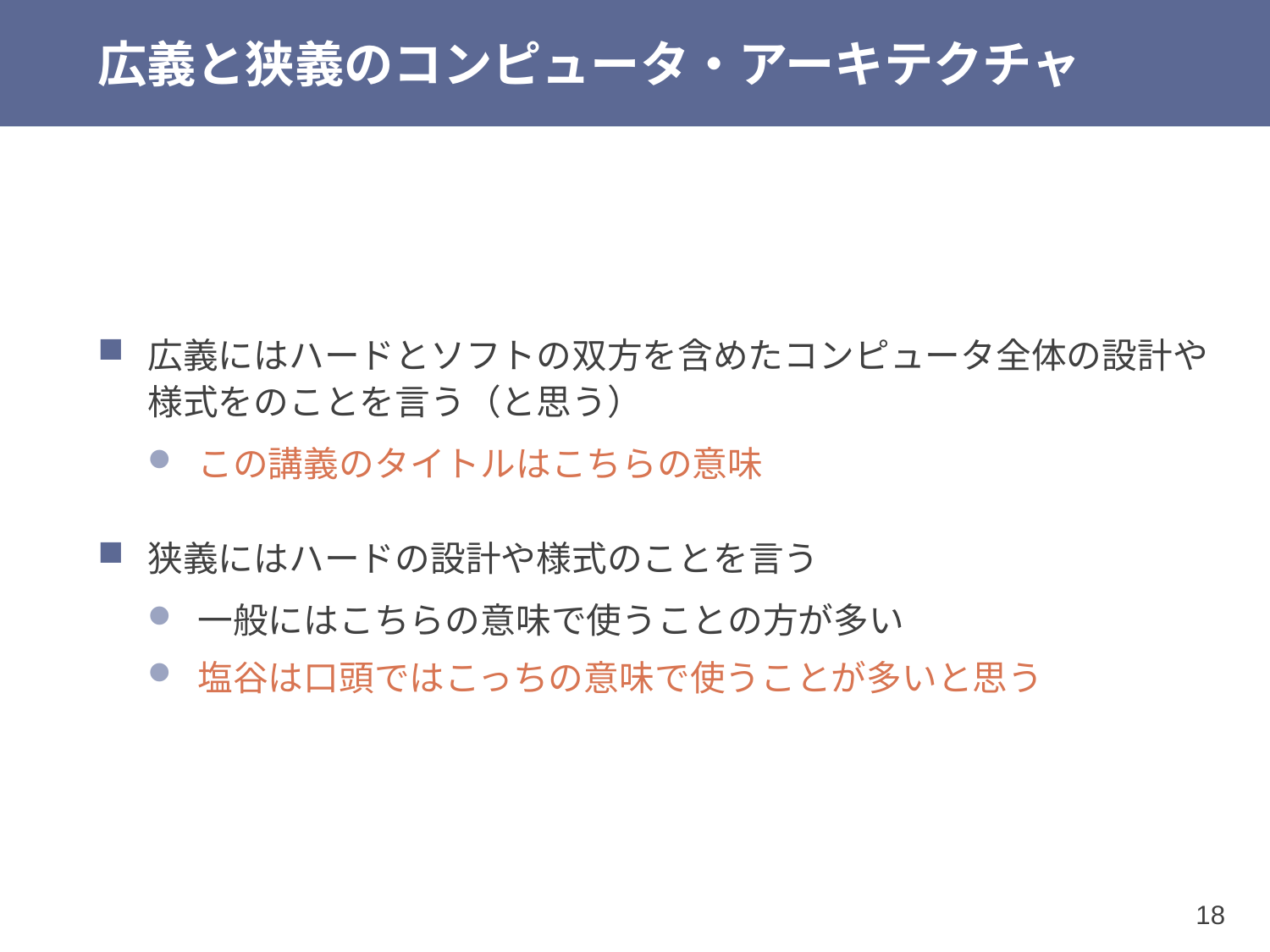

# 広義と狭義のコンピュータ・アーキテクチャ
広義にはハードとソフトの双方を含めたコンピュータ全体の設計や様式をのことを言う（と思う）
この講義のタイトルはこちらの意味
狭義にはハードの設計や様式のことを言う
一般にはこちらの意味で使うことの方が多い
塩谷は口頭ではこっちの意味で使うことが多いと思う